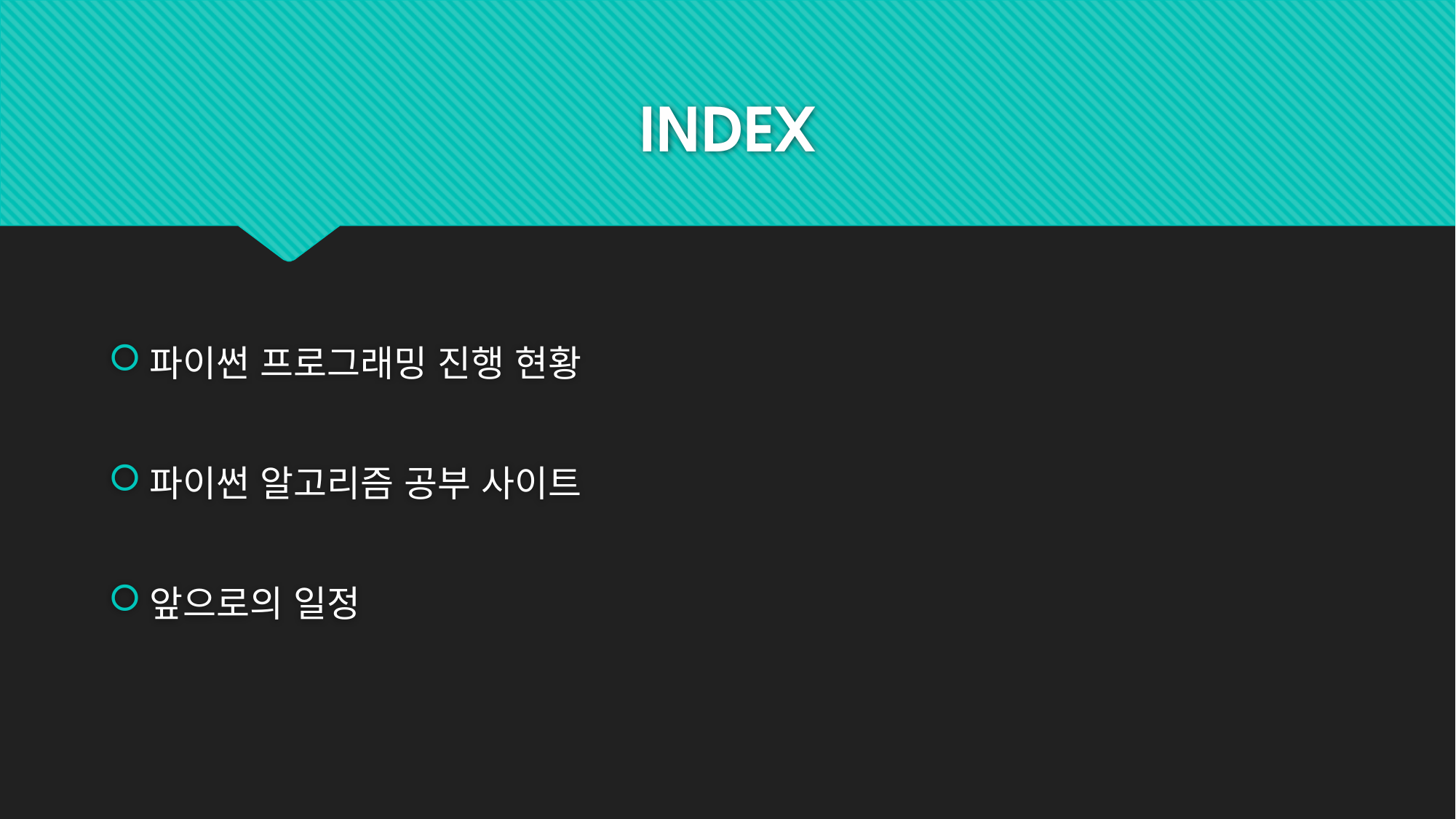

# INDEX
파이썬 프로그래밍 진행 현황

파이썬 알고리즘 공부 사이트

앞으로의 일정